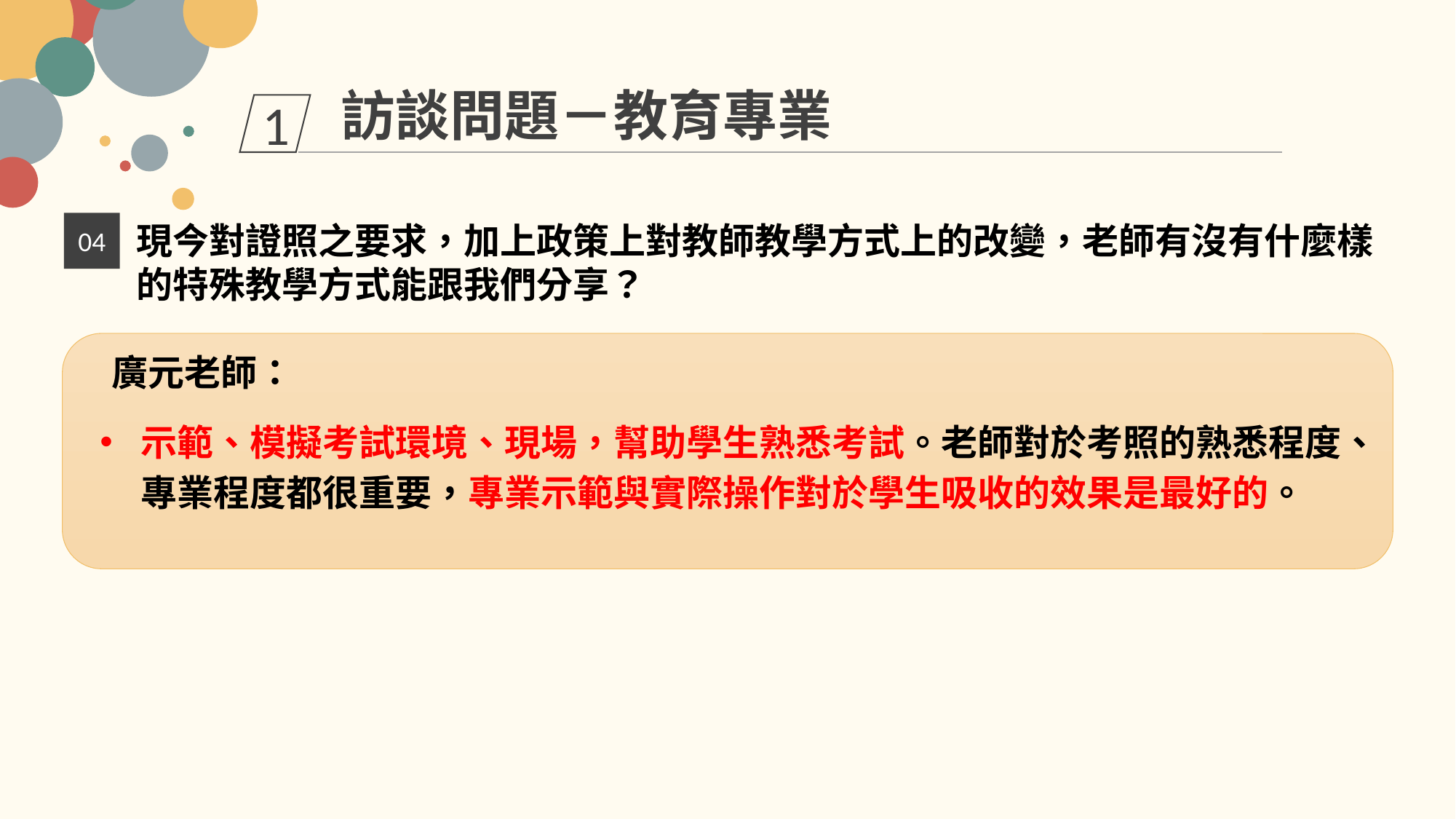

訪談問題－教育專業
1
現今對證照之要求，加上政策上對教師教學方式上的改變，老師有沒有什麼樣的特殊教學方式能跟我們分享？
04

廣元老師：
示範、模擬考試環境、現場，幫助學生熟悉考試。老師對於考照的熟悉程度、專業程度都很重要，專業示範與實際操作對於學生吸收的效果是最好的。